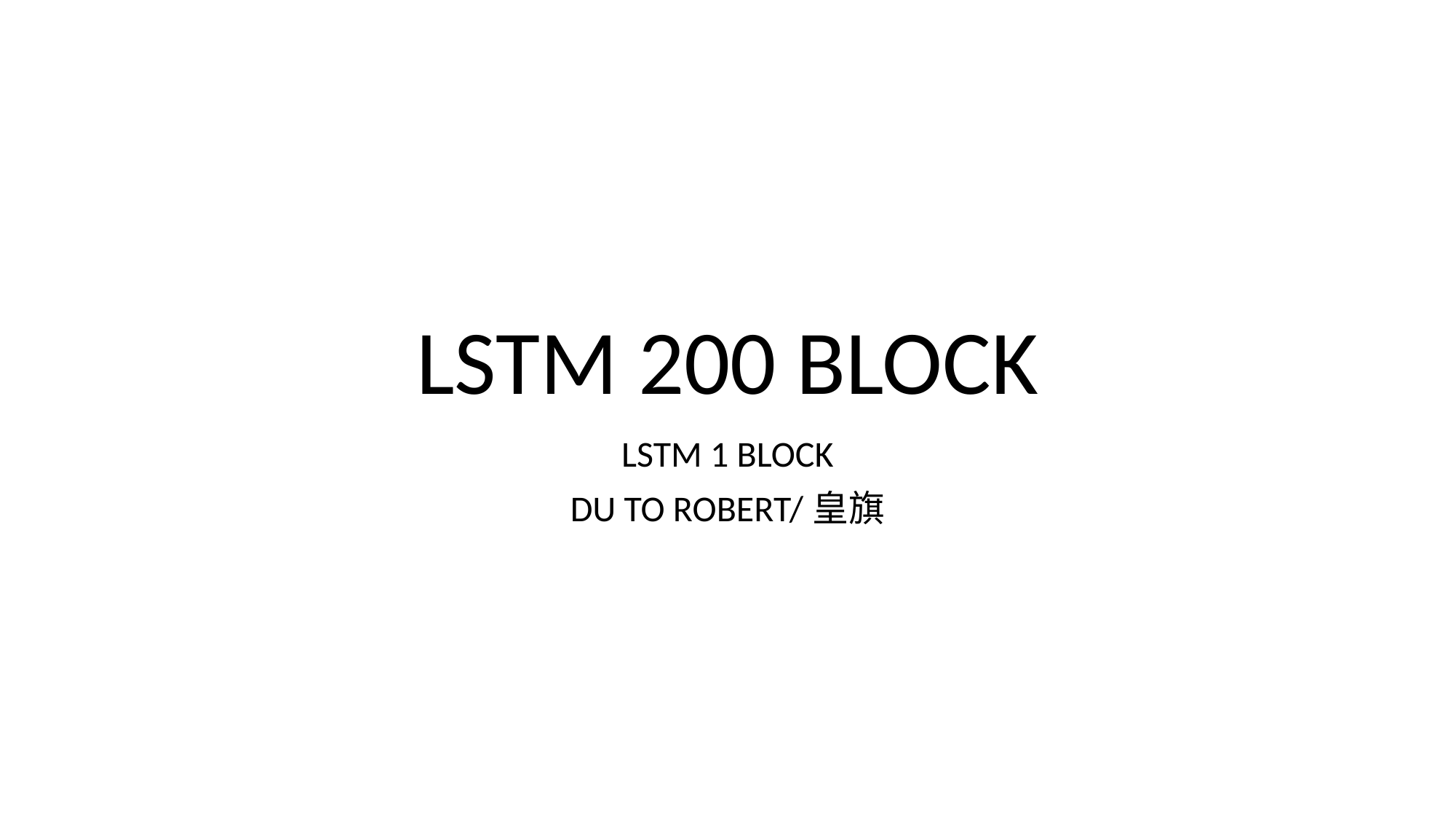

# LSTM 200 BLOCK
LSTM 1 BLOCK
DU TO ROBERT/皇旗